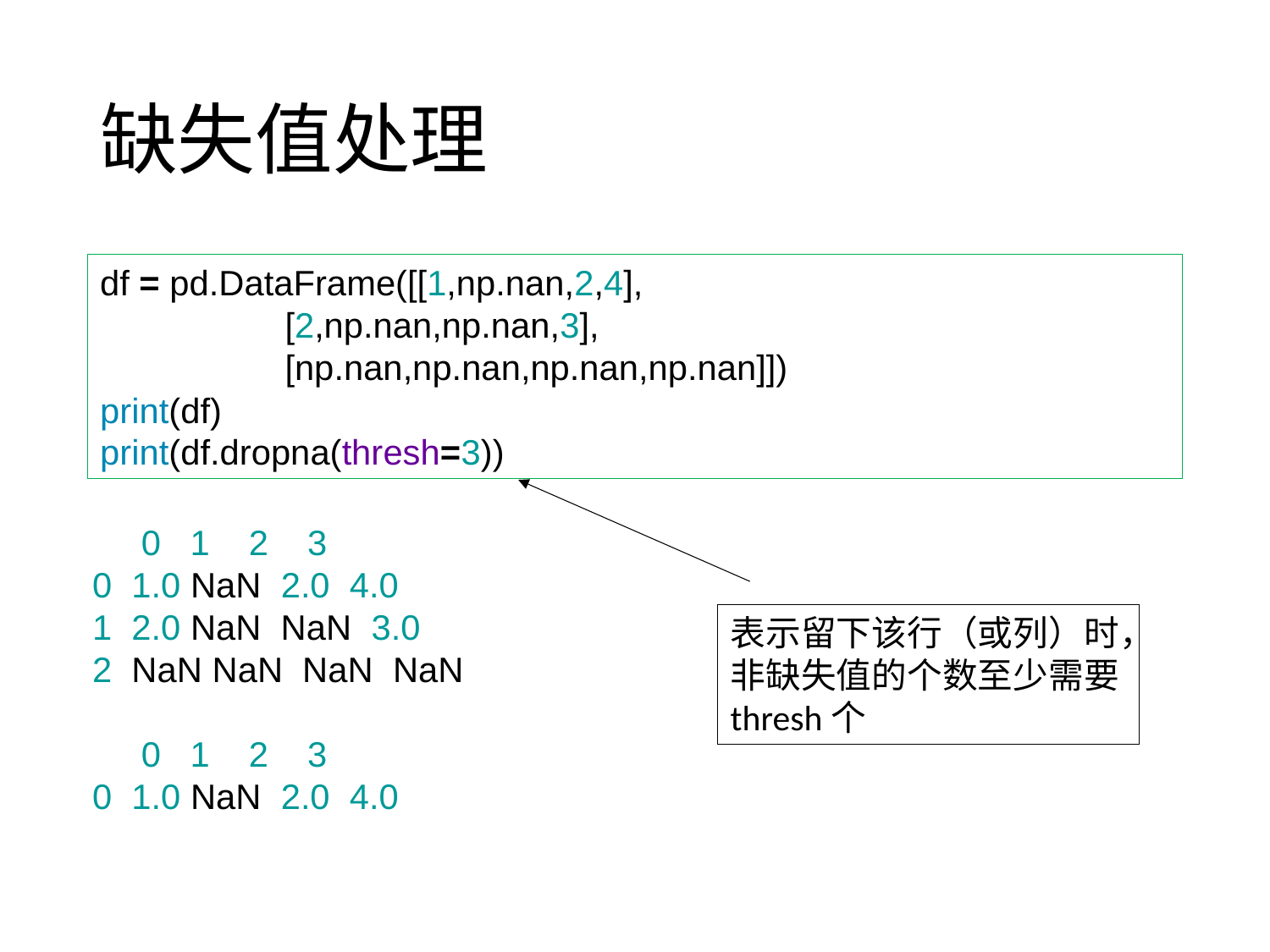

# 缺失值处理
df = pd.DataFrame([[1,np.nan,2,4],
                   [2,np.nan,np.nan,3],
                   [np.nan,np.nan,np.nan,np.nan]])
print(df)
print(df.dropna(thresh=3))
     0   1    2    3
0  1.0 NaN  2.0  4.0
1  2.0 NaN  NaN  3.0
2  NaN NaN  NaN  NaN
     0   1    2    3
0  1.0 NaN  2.0  4.0
表示留下该行（或列）时，非缺失值的个数至少需要thresh个
48